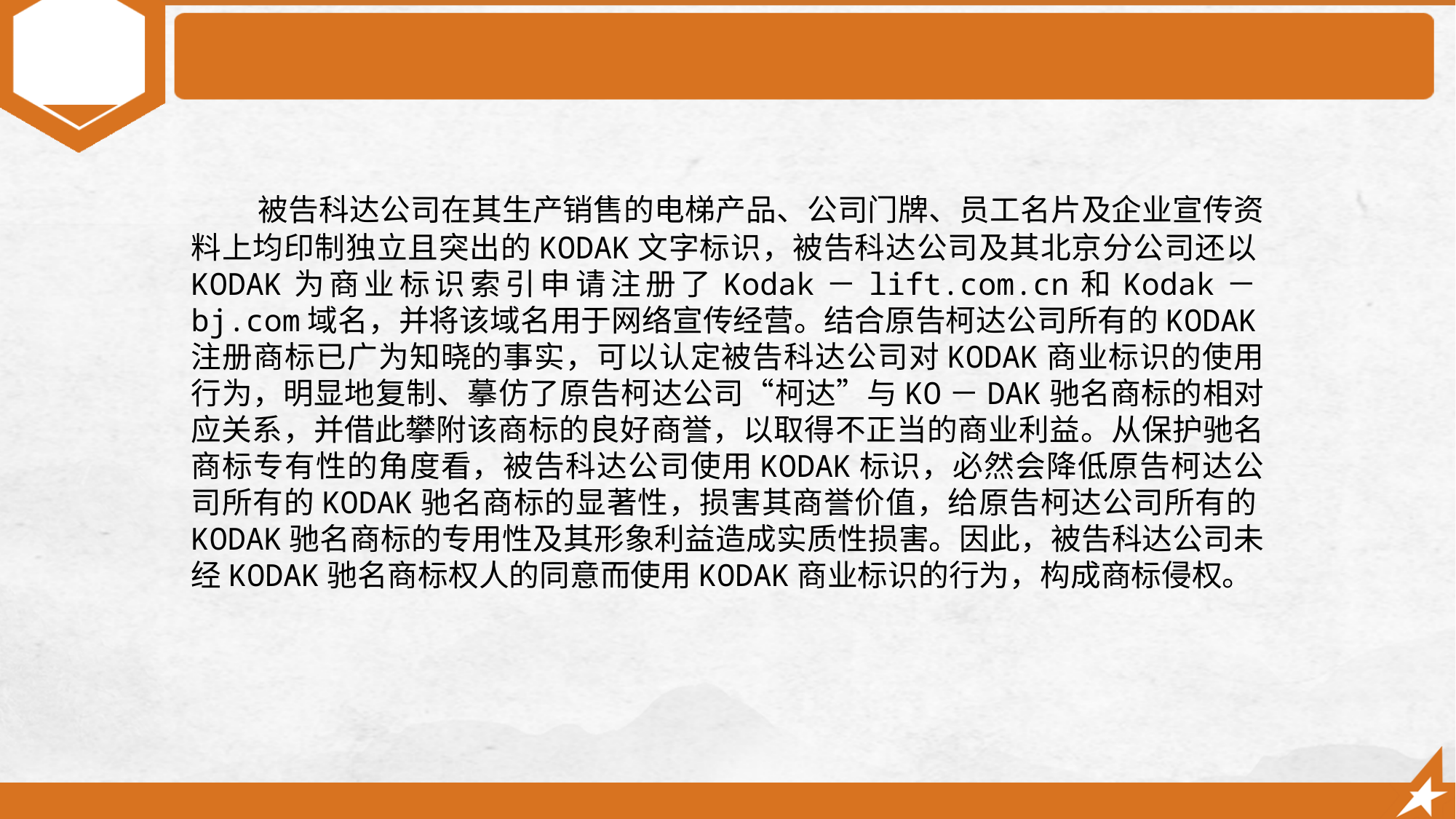

被告科达公司在其生产销售的电梯产品、公司门牌、员工名片及企业宣传资料上均印制独立且突出的KODAK文字标识，被告科达公司及其北京分公司还以KODAK为商业标识索引申请注册了Kodak－lift.com.cn和Kodak－bj.com域名，并将该域名用于网络宣传经营。结合原告柯达公司所有的KODAK注册商标已广为知晓的事实，可以认定被告科达公司对KODAK商业标识的使用行为，明显地复制、摹仿了原告柯达公司“柯达”与KO－DAK驰名商标的相对应关系，并借此攀附该商标的良好商誉，以取得不正当的商业利益。从保护驰名商标专有性的角度看，被告科达公司使用KODAK标识，必然会降低原告柯达公司所有的KODAK驰名商标的显著性，损害其商誉价值，给原告柯达公司所有的KODAK驰名商标的专用性及其形象利益造成实质性损害。因此，被告科达公司未经KODAK驰名商标权人的同意而使用KODAK商业标识的行为，构成商标侵权。